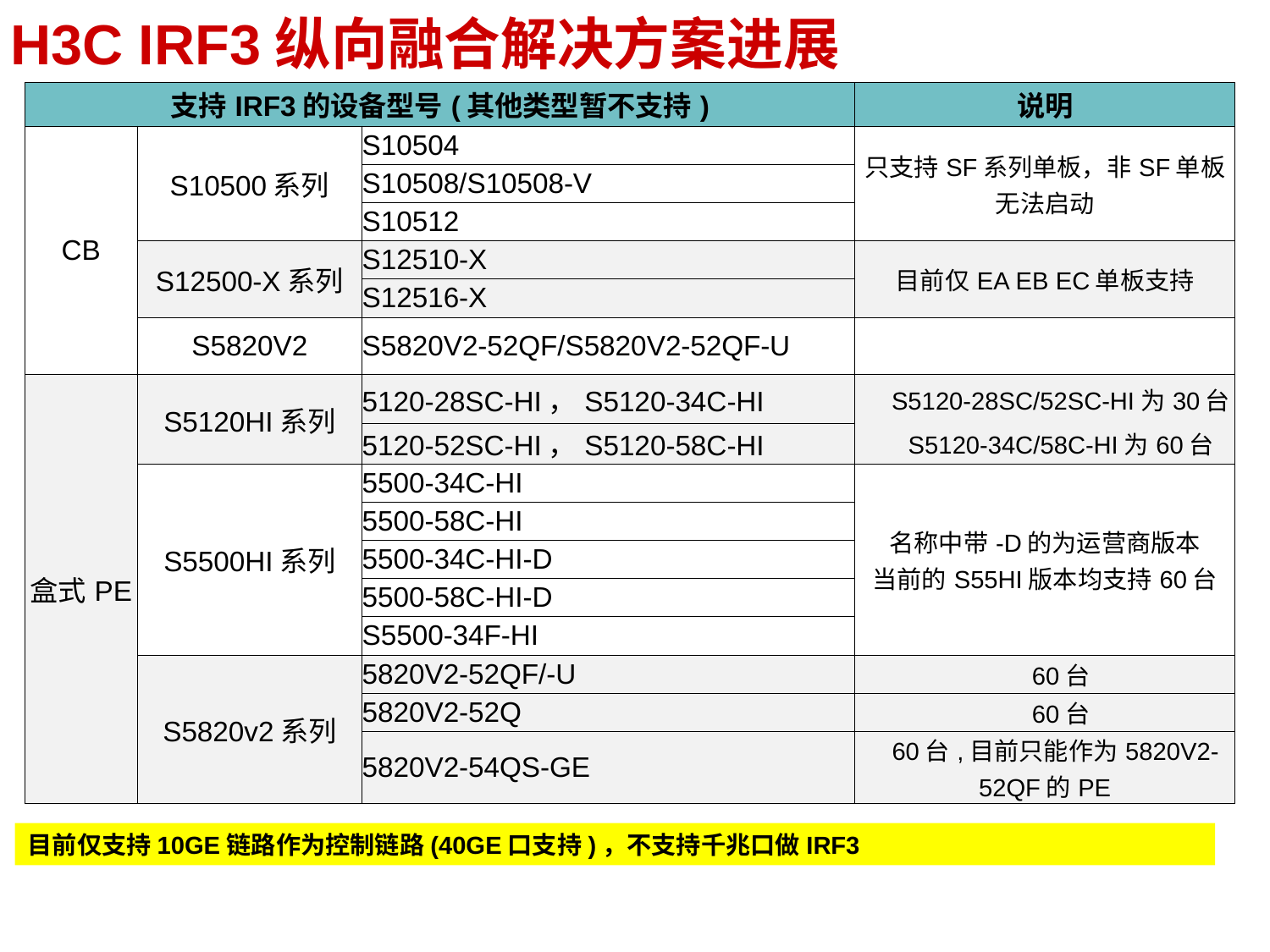

H3C IRF3纵向融合解决方案进展
| 支持IRF3的设备型号(其他类型暂不支持) |  |  | 说明 |
| --- | --- | --- | --- |
| CB | S10500系列 | S10504 | 只支持SF系列单板，非SF单板无法启动 |
|  |  | S10508/S10508-V |  |
|  |  | S10512 |  |
|  | S12500-X系列 | S12510-X | 目前仅EA EB EC单板支持 |
|  |  | S12516-X |  |
|  | S5820V2 | S5820V2-52QF/S5820V2-52QF-U |  |
| 盒式PE | S5120HI系列 | 5120-28SC-HI，S5120-34C-HI | S5120-28SC/52SC-HI为30台 |
|  |  | 5120-52SC-HI，S5120-58C-HI | S5120-34C/58C-HI为60台 |
|  | S5500HI系列 | 5500-34C-HI | 名称中带-D的为运营商版本 当前的S55HI版本均支持60台 |
|  |  | 5500-58C-HI |  |
|  |  | 5500-34C-HI-D |  |
|  |  | 5500-58C-HI-D |  |
|  |  | S5500-34F-HI |  |
|  | S5820v2系列 | 5820V2-52QF/-U | 60台 |
|  |  | 5820V2-52Q | 60台 |
|  |  | 5820V2-54QS-GE | 60台,目前只能作为5820V2-52QF的PE |
目前仅支持10GE链路作为控制链路(40GE口支持)，不支持千兆口做IRF3